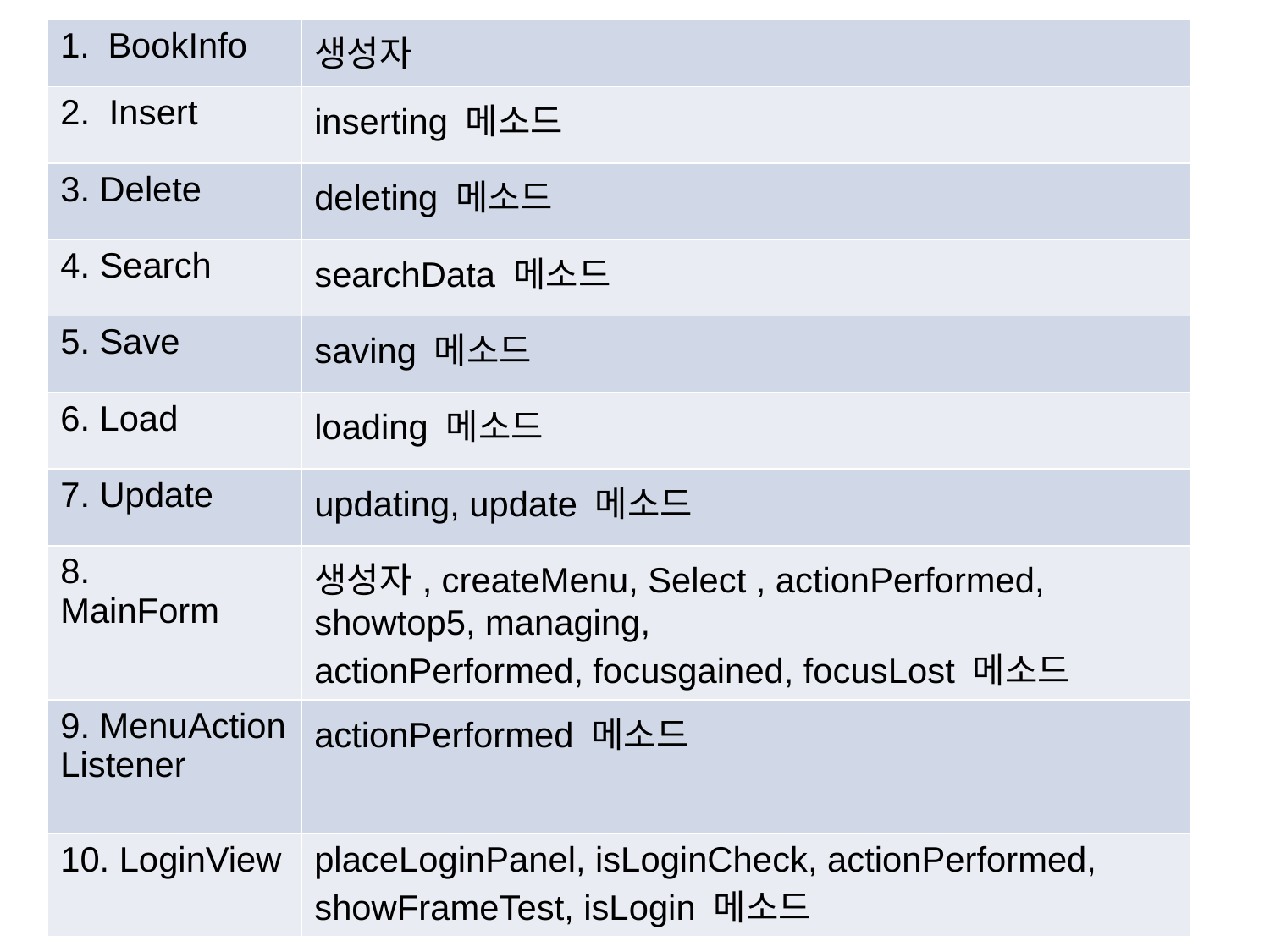

| BookInfo | 생성자 |
| --- | --- |
| 2. Insert | inserting 메소드 |
| 3. Delete | deleting 메소드 |
| 4. Search | searchData 메소드 |
| 5. Save | saving 메소드 |
| 6. Load | loading 메소드 |
| 7. Update | updating, update 메소드 |
| 8. MainForm | 생성자, createMenu, Select , actionPerformed, showtop5, managing, actionPerformed, focusgained, focusLost 메소드 |
| 9. MenuAction Listener | actionPerformed 메소드 |
| 10. LoginView | placeLoginPanel, isLoginCheck, actionPerformed, showFrameTest, isLogin 메소드 |